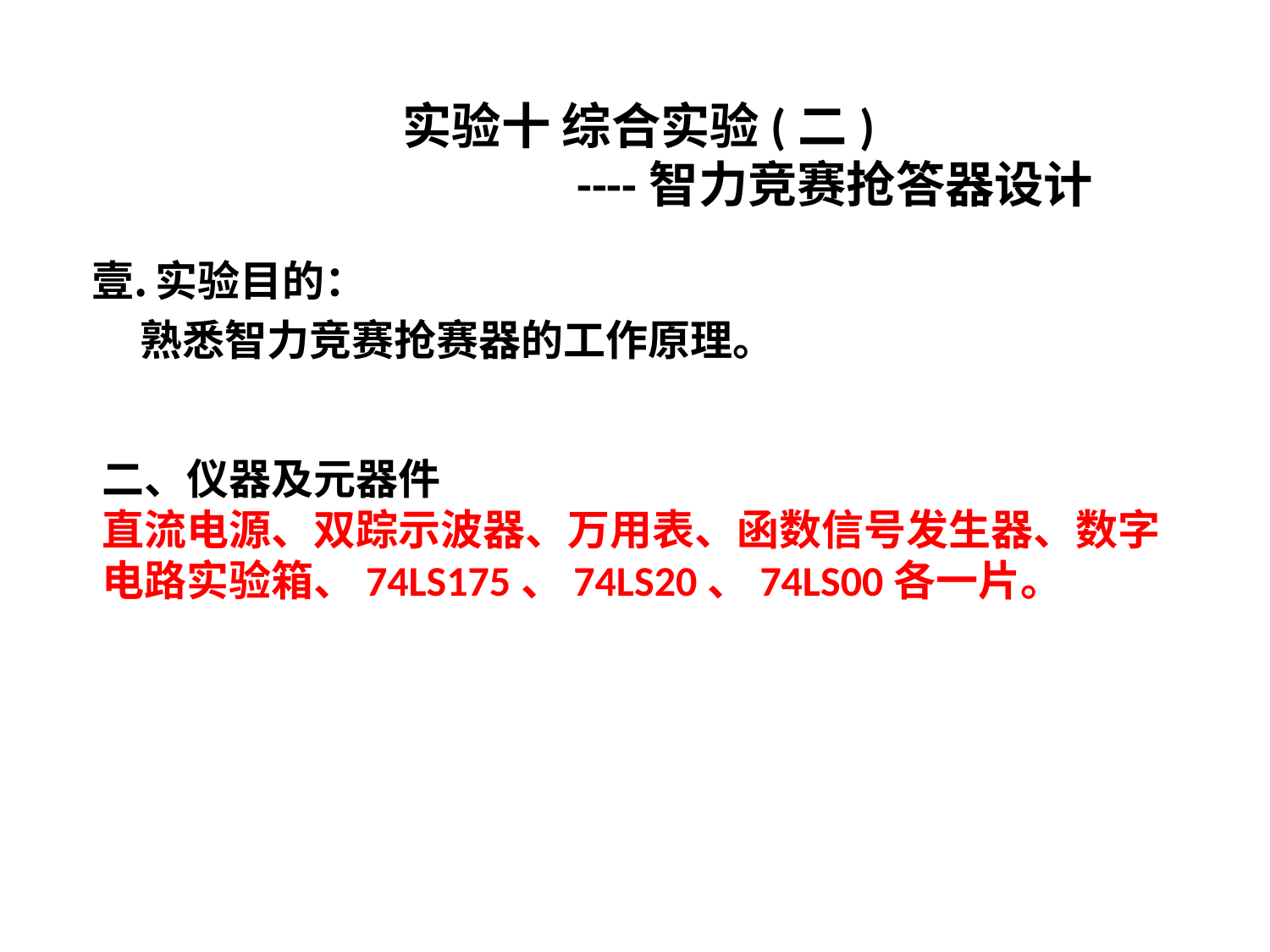

# 实验十 综合实验(二) ----智力竞赛抢答器设计
实验目的：
    熟悉智力竞赛抢赛器的工作原理。
二、仪器及元器件
直流电源、双踪示波器、万用表、函数信号发生器、数字电路实验箱、74LS175、74LS20、74LS00各一片。